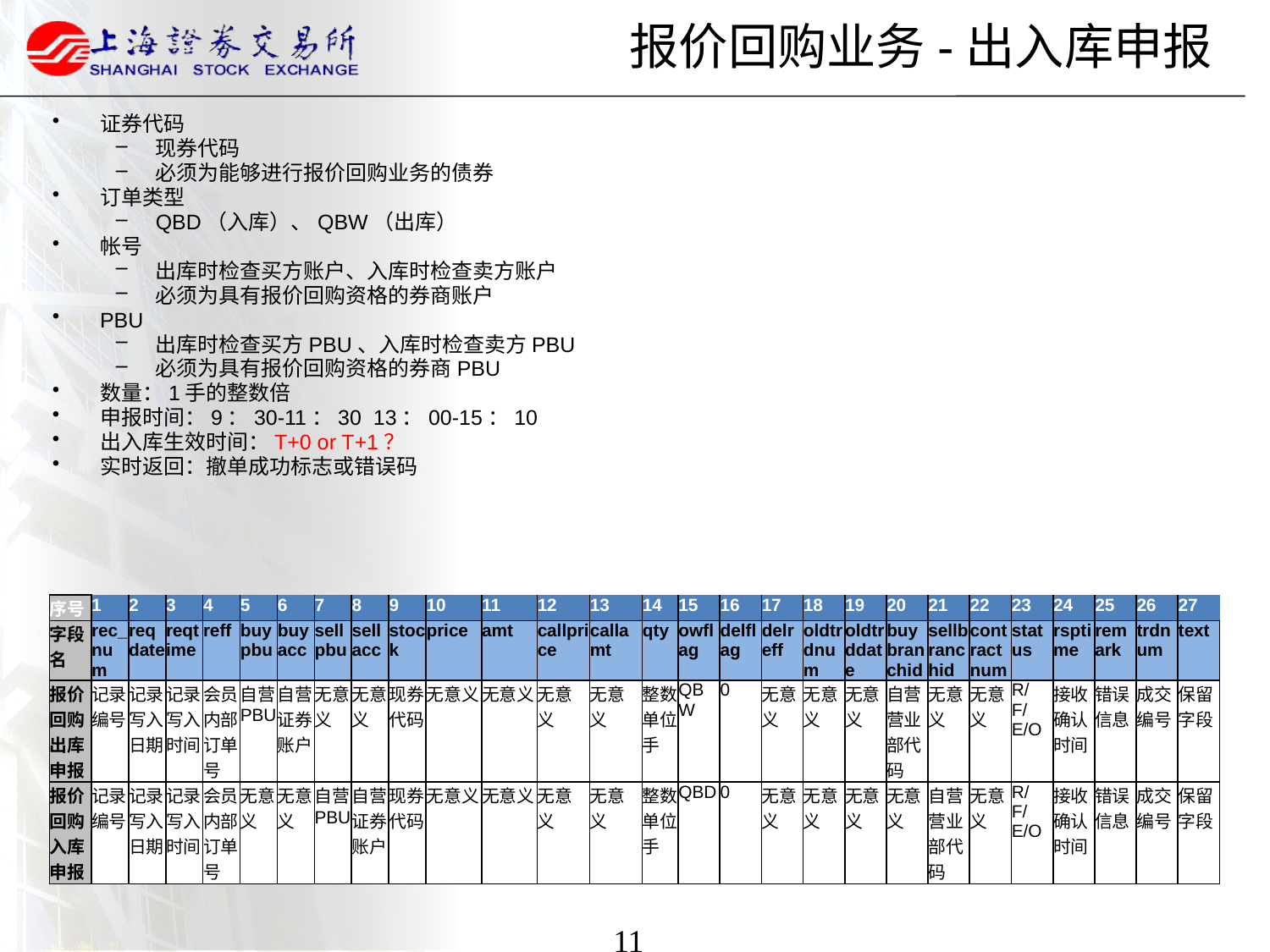

# 报价回购业务-出入库申报
证券代码
现券代码
必须为能够进行报价回购业务的债券
订单类型
QBD（入库）、QBW（出库）
帐号
出库时检查买方账户、入库时检查卖方账户
必须为具有报价回购资格的券商账户
PBU
出库时检查买方PBU、入库时检查卖方PBU
必须为具有报价回购资格的券商PBU
数量：1手的整数倍
申报时间：9：30-11：30  13：00-15：10
出入库生效时间：T+0 or T+1？
实时返回：撤单成功标志或错误码

| 序号 | 1 | 2 | 3 | 4 | 5 | 6 | 7 | 8 | 9 | 10 | 11 | 12 | 13 | 14 | 15 | 16 | 17 | 18 | 19 | 20 | 21 | 22 | 23 | 24 | 25 | 26 | 27 |
| --- | --- | --- | --- | --- | --- | --- | --- | --- | --- | --- | --- | --- | --- | --- | --- | --- | --- | --- | --- | --- | --- | --- | --- | --- | --- | --- | --- |
| 字段名 | rec\_num | reqdate | reqtime | reff | buypbu | buyacc | sellpbu | sellacc | stock | price | amt | callprice | callamt | qty | owflag | delflag | delreff | oldtrdnum | oldtrddate | buybranchid | sellbranchid | contractnum | status | rsptime | remark | trdnum | text |
| 报价回购出库申报 | 记录编号 | 记录写入日期 | 记录写入时间 | 会员内部订单号 | 自营PBU | 自营证券账户 | 无意义 | 无意义 | 现券代码 | 无意义 | 无意义 | 无意义 | 无意义 | 整数，单位手 | QBW | 0 | 无意义 | 无意义 | 无意义 | 自营营业部代码 | 无意义 | 无意义 | R/F/E/O | 接收确认时间 | 错误信息 | 成交编号 | 保留字段 |
| 报价回购入库申报 | 记录编号 | 记录写入日期 | 记录写入时间 | 会员内部订单号 | 无意义 | 无意义 | 自营PBU | 自营证券账户 | 现券代码 | 无意义 | 无意义 | 无意义 | 无意义 | 整数，单位手 | QBD | 0 | 无意义 | 无意义 | 无意义 | 无意义 | 自营营业部代码 | 无意义 | R/F/E/O | 接收确认时间 | 错误信息 | 成交编号 | 保留字段 |
11